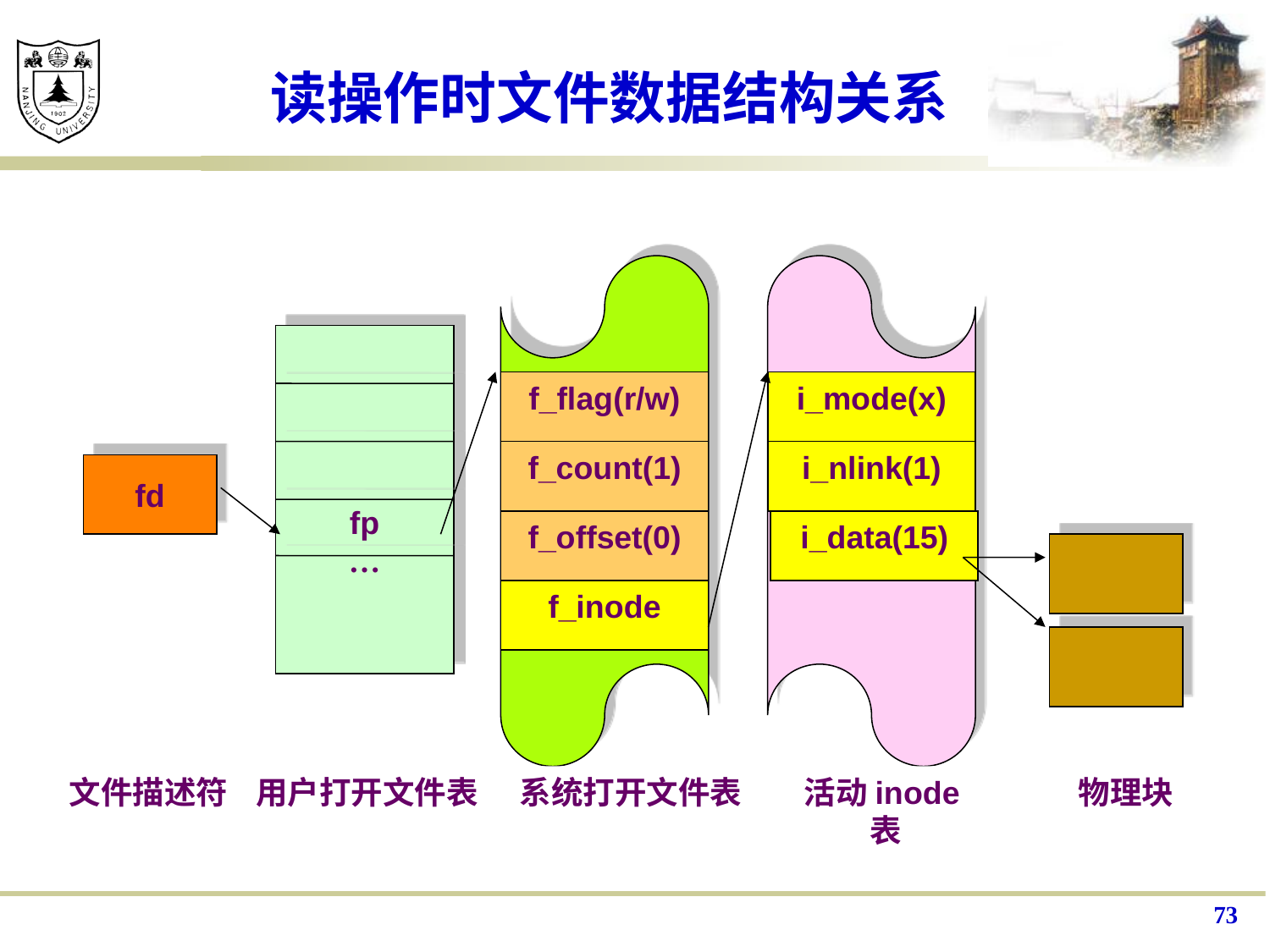

# 读操作时文件数据结构关系

fp
…

f_flag(r/w)

f_flag(r/w)

f_count(1)

f_count(1)

f_offset(0)

f_inode

f_flag(r/w)

i_mode(x)

f_count(1)

i_nlink(1)

fd

i_data(15)

文件描述符
用户打开文件表
系统打开文件表
活动inode表
物理块
73